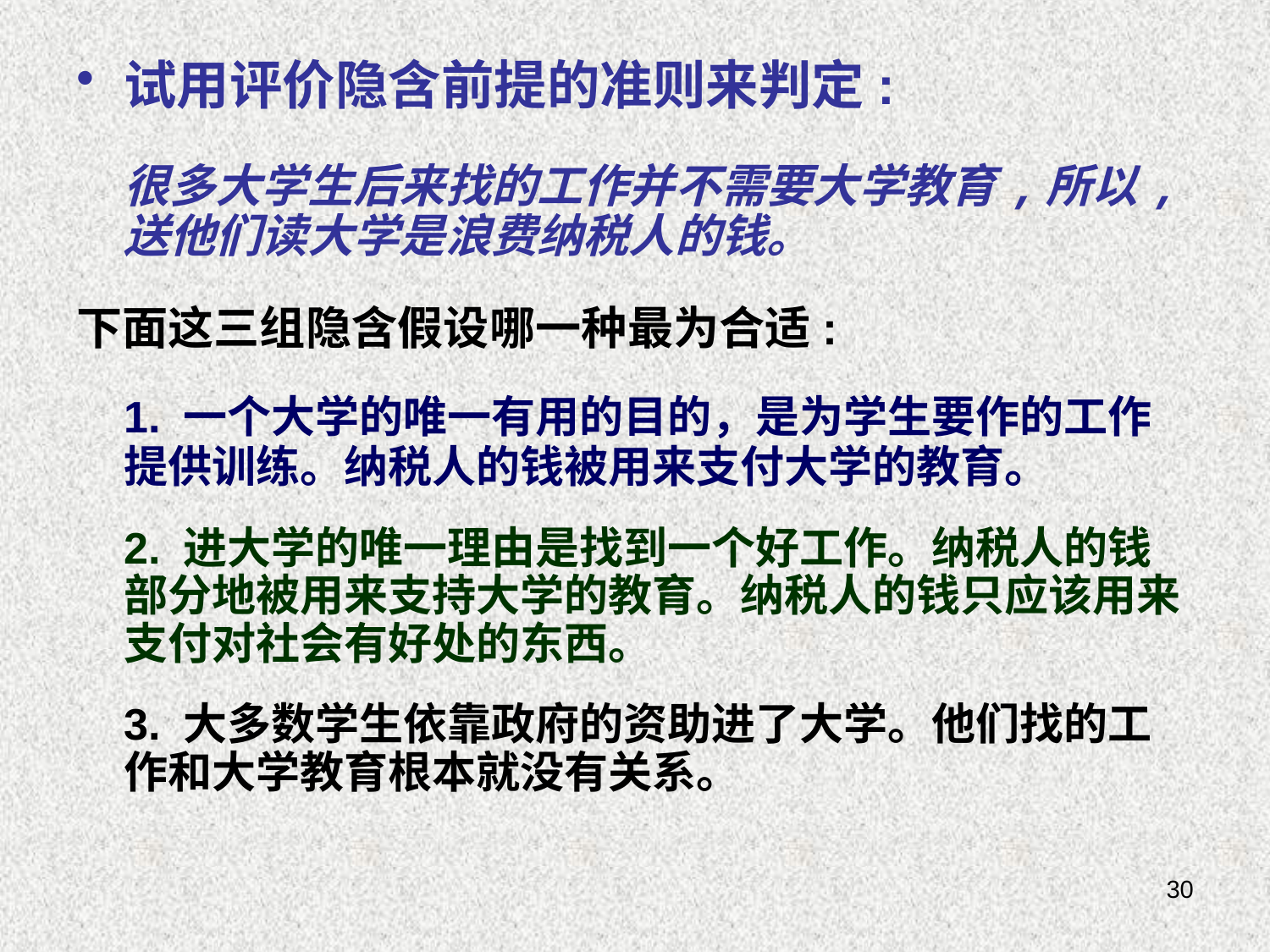

试用评价隐含前提的准则来判定:

	很多大学生后来找的工作并不需要大学教育,所以,送他们读大学是浪费纳税人的钱。

下面这三组隐含假设哪一种最为合适:

	1. 一个大学的唯一有用的目的，是为学生要作的工作提供训练。纳税人的钱被用来支付大学的教育。

	2. 进大学的唯一理由是找到一个好工作。纳税人的钱部分地被用来支持大学的教育。纳税人的钱只应该用来支付对社会有好处的东西。

	3. 大多数学生依靠政府的资助进了大学。他们找的工作和大学教育根本就没有关系。
30